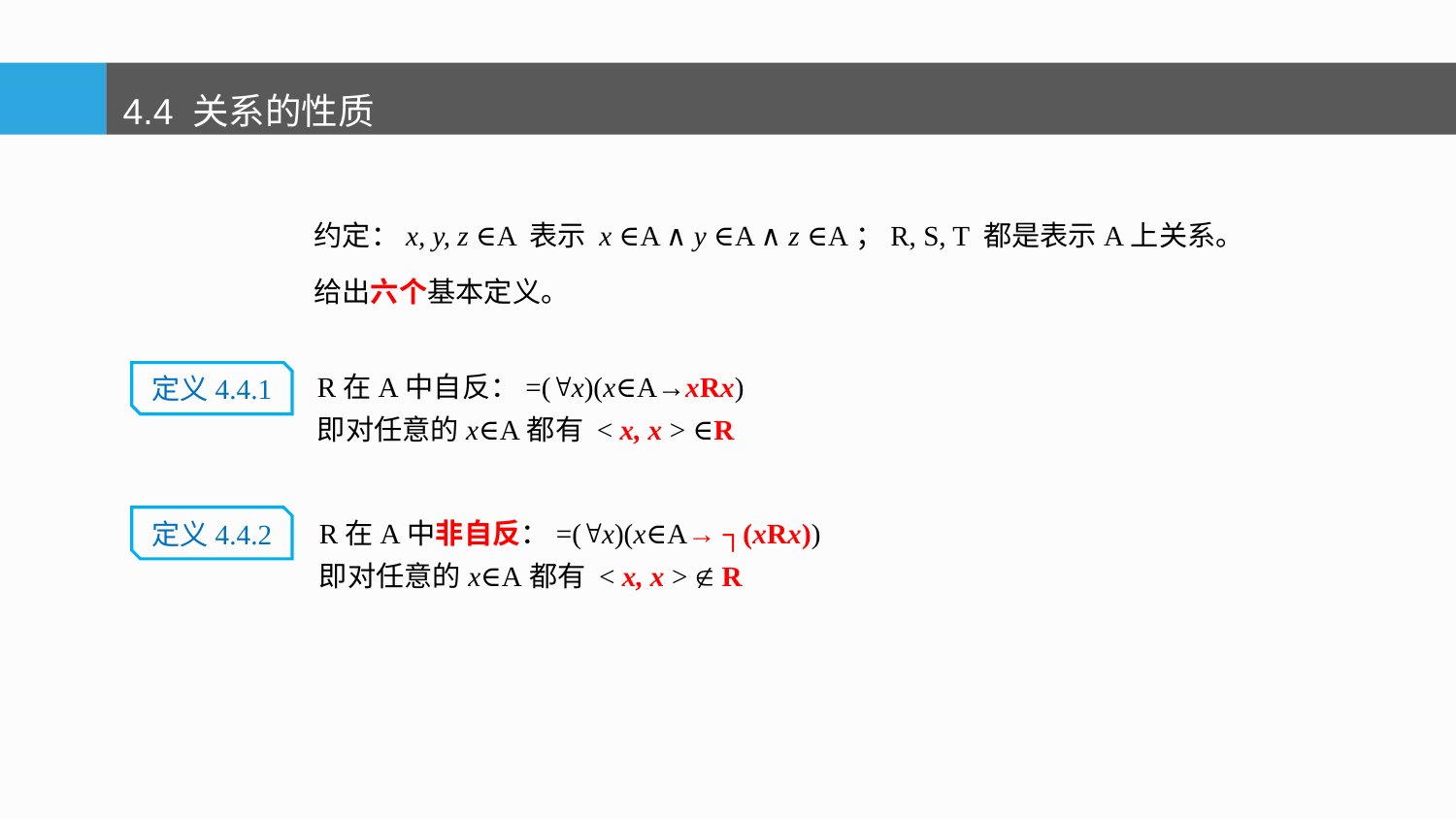

4.4 关系的性质

约定：x, y, z ∈A 表示 x ∈A ∧ y ∈A ∧ z ∈A；R, S, T 都是表示A上关系。
给出六个基本定义。
R在A中自反：=(∀x)(x∈A→xRx)
即对任意的x∈A都有 < x, x > ∈R

定义4.4.1
R在A中非自反：=(∀x)(x∈A→ ┐(xRx))
即对任意的x∈A都有 < x, x > ∉ R

定义4.4.2